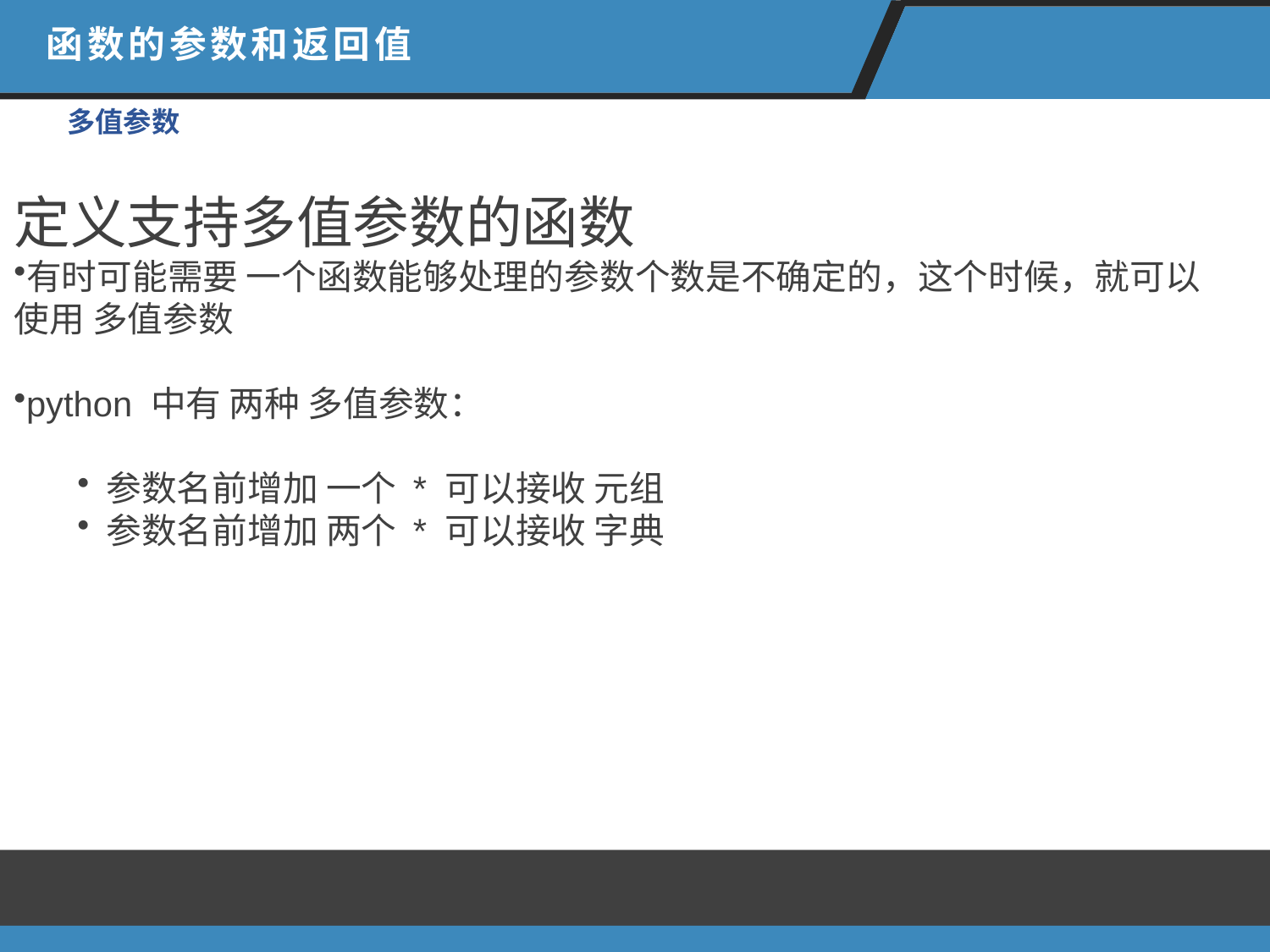

函数的参数和返回值
多值参数
定义支持多值参数的函数
有时可能需要 一个函数能够处理的参数个数是不确定的，这个时候，就可以使用 多值参数

python 中有 两种 多值参数：

 参数名前增加 一个 * 可以接收 元组
 参数名前增加 两个 * 可以接收 字典